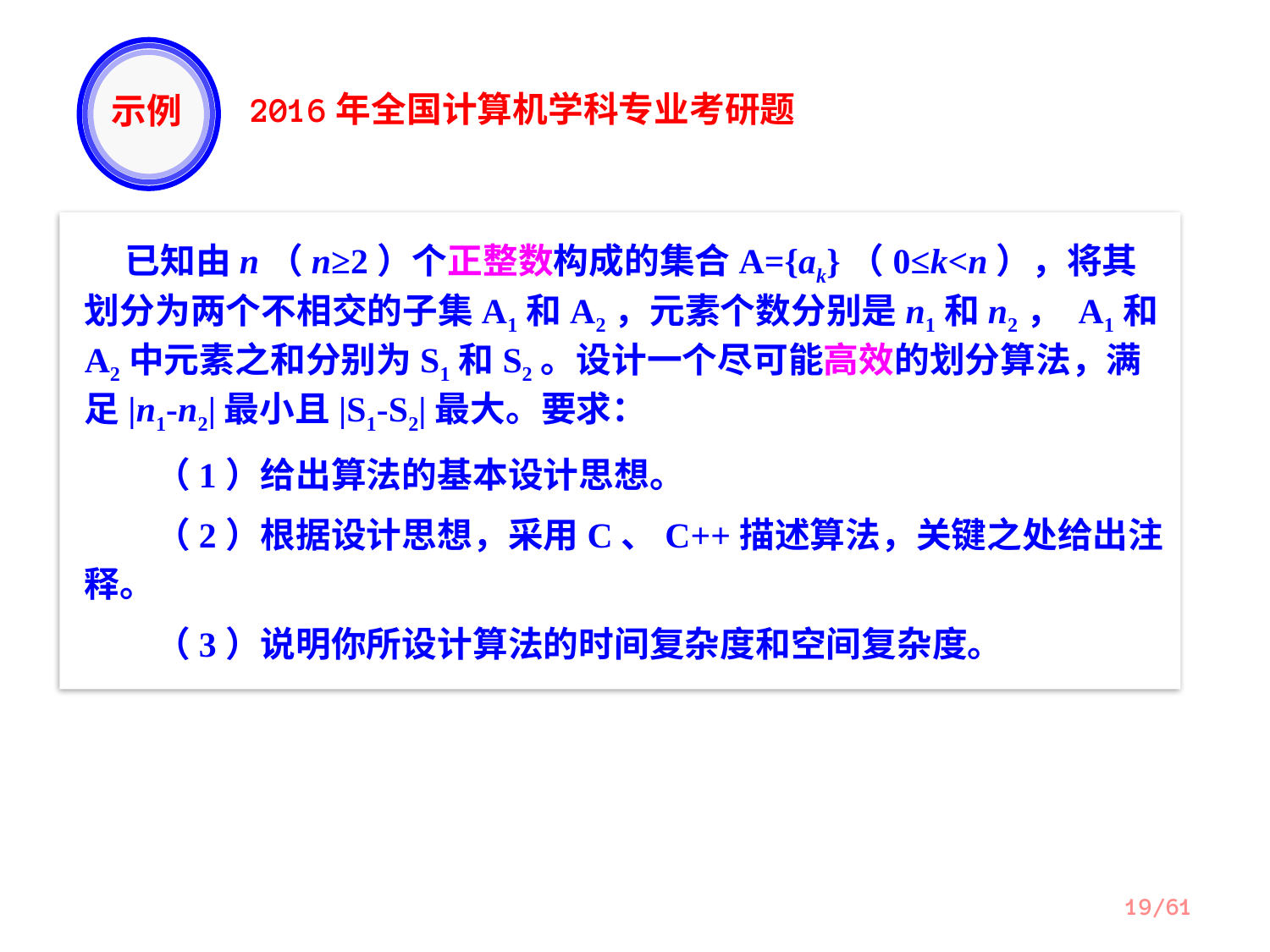

示例
2016年全国计算机学科专业考研题
    已知由n（n≥2）个正整数构成的集合A={ak}（0≤k<n），将其划分为两个不相交的子集A1和A2，元素个数分别是n1和n2， A1和A2中元素之和分别为S1和S2。设计一个尽可能高效的划分算法，满足|n1-n2|最小且|S1-S2|最大。要求：
　　（1）给出算法的基本设计思想。
　　（2）根据设计思想，采用C、C++描述算法，关键之处给出注释。
　　（3）说明你所设计算法的时间复杂度和空间复杂度。
19/61